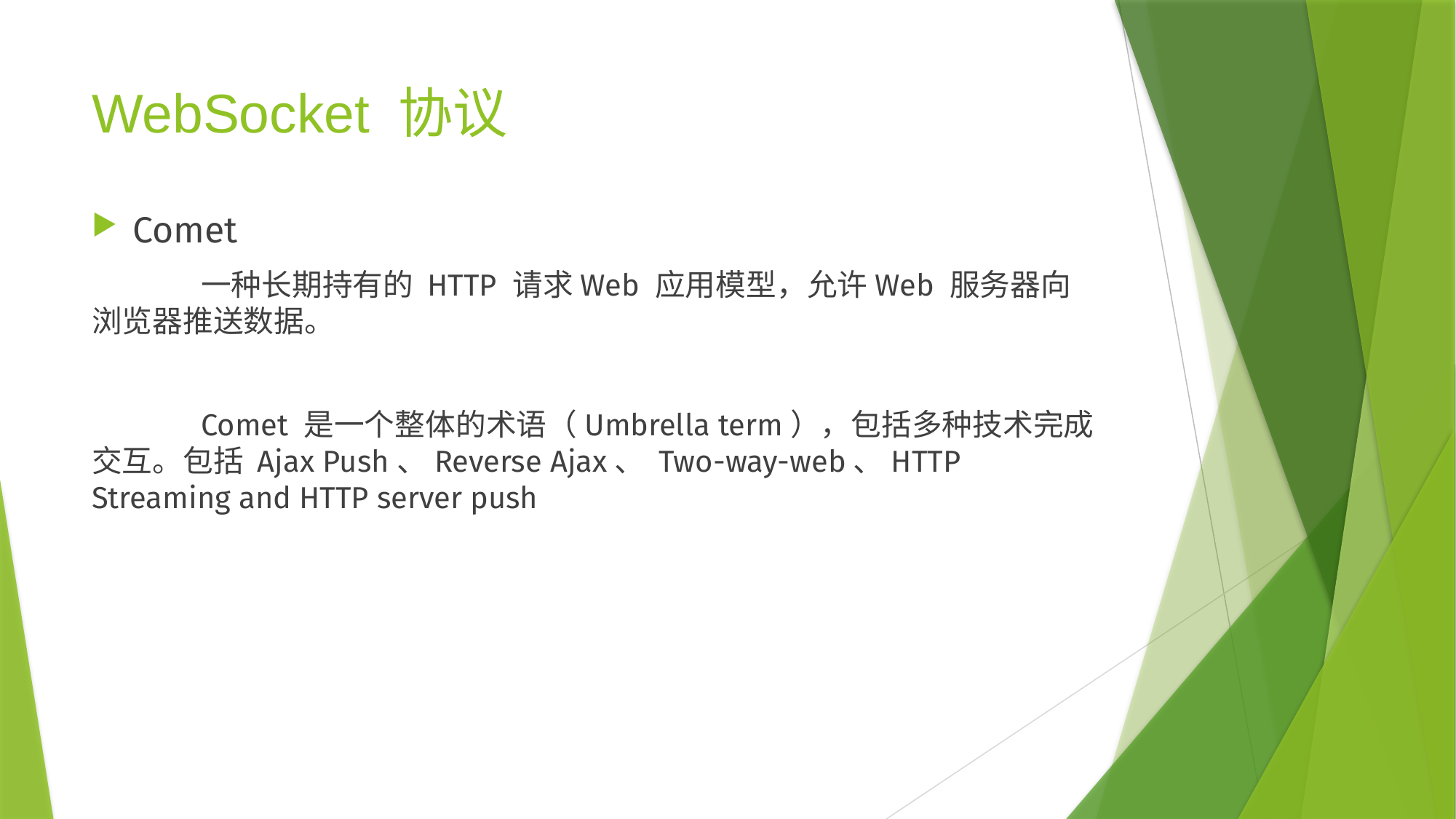

# WebSocket 协议
Comet
	一种长期持有的 HTTP 请求Web 应用模型，允许Web 服务器向浏览器推送数据。

	Comet 是一个整体的术语（Umbrella term），包括多种技术完成交互。包括 Ajax Push、Reverse Ajax、 Two-way-web、HTTP Streaming and HTTP server push